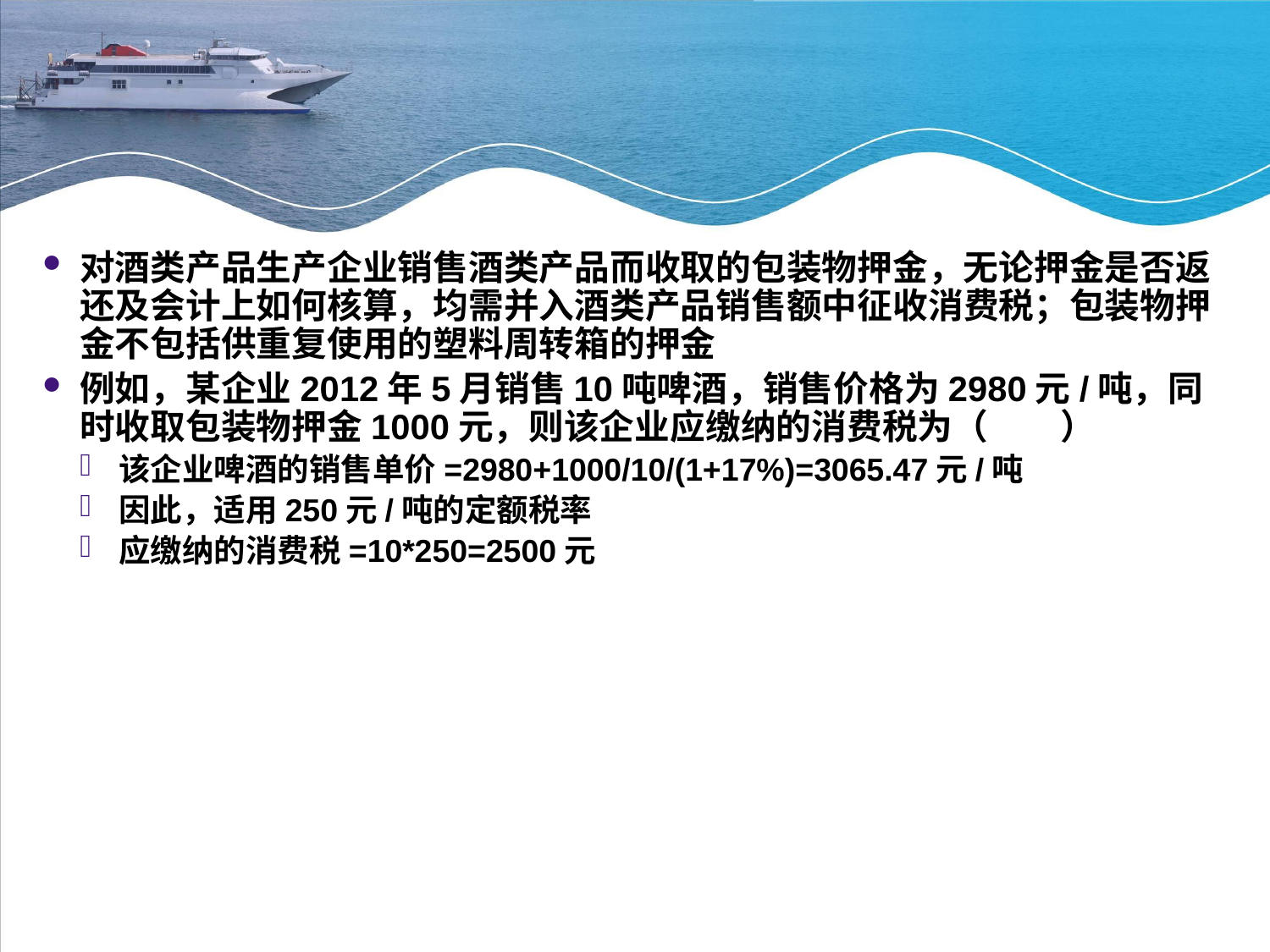

对酒类产品生产企业销售酒类产品而收取的包装物押金，无论押金是否返还及会计上如何核算，均需并入酒类产品销售额中征收消费税；包装物押金不包括供重复使用的塑料周转箱的押金
例如，某企业2012年5月销售10吨啤酒，销售价格为2980元/吨，同时收取包装物押金1000元，则该企业应缴纳的消费税为（         ）
该企业啤酒的销售单价=2980+1000/10/(1+17%)=3065.47元/吨
因此，适用250元/吨的定额税率
应缴纳的消费税=10*250=2500元